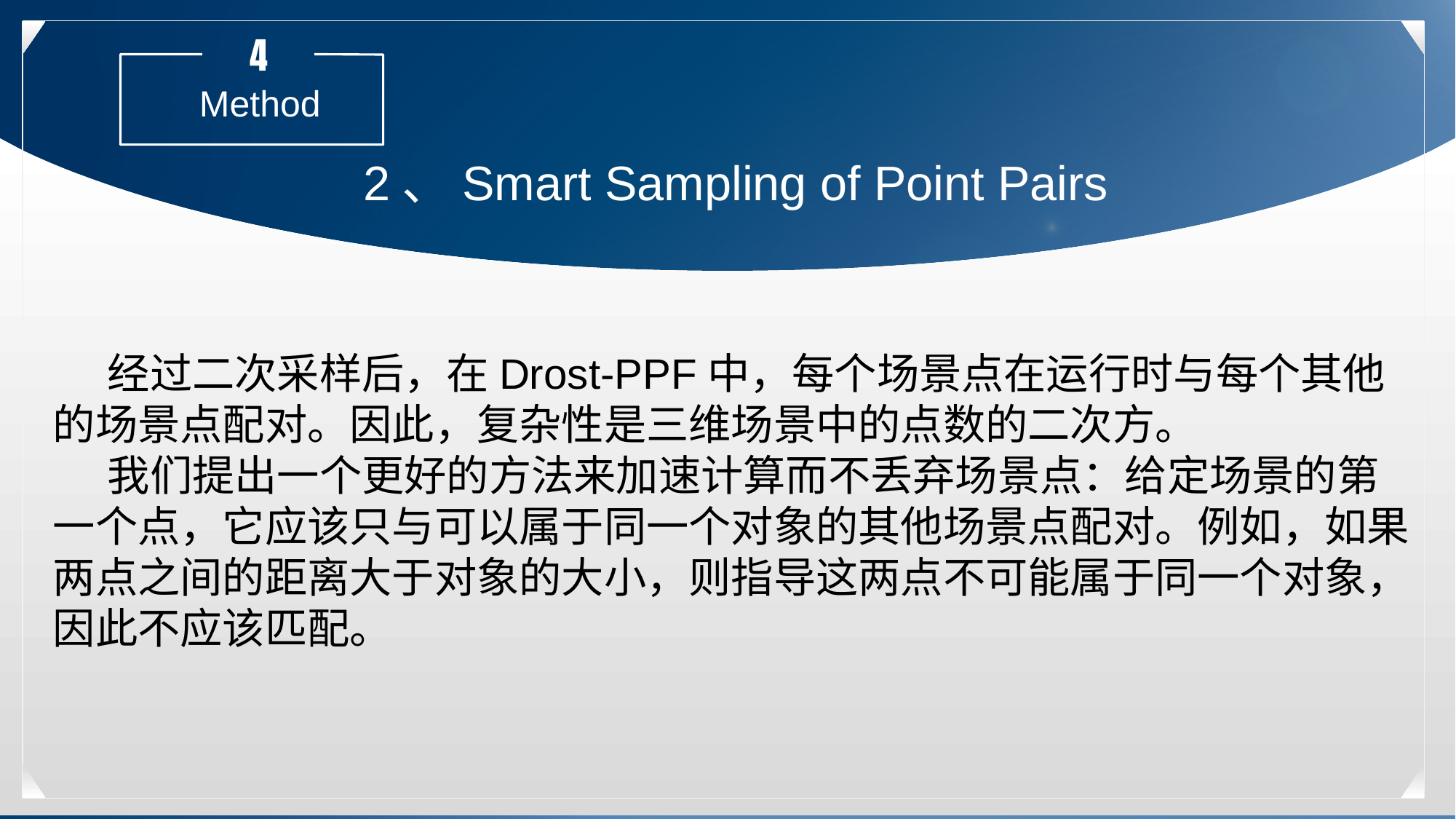

4

Method

2、Smart Sampling of Point Pairs
经过二次采样后，在Drost-PPF中，每个场景点在运行时与每个其他的场景点配对。因此，复杂性是三维场景中的点数的二次方。
我们提出一个更好的方法来加速计算而不丢弃场景点：给定场景的第一个点，它应该只与可以属于同一个对象的其他场景点配对。例如，如果两点之间的距离大于对象的大小，则指导这两点不可能属于同一个对象，因此不应该匹配。